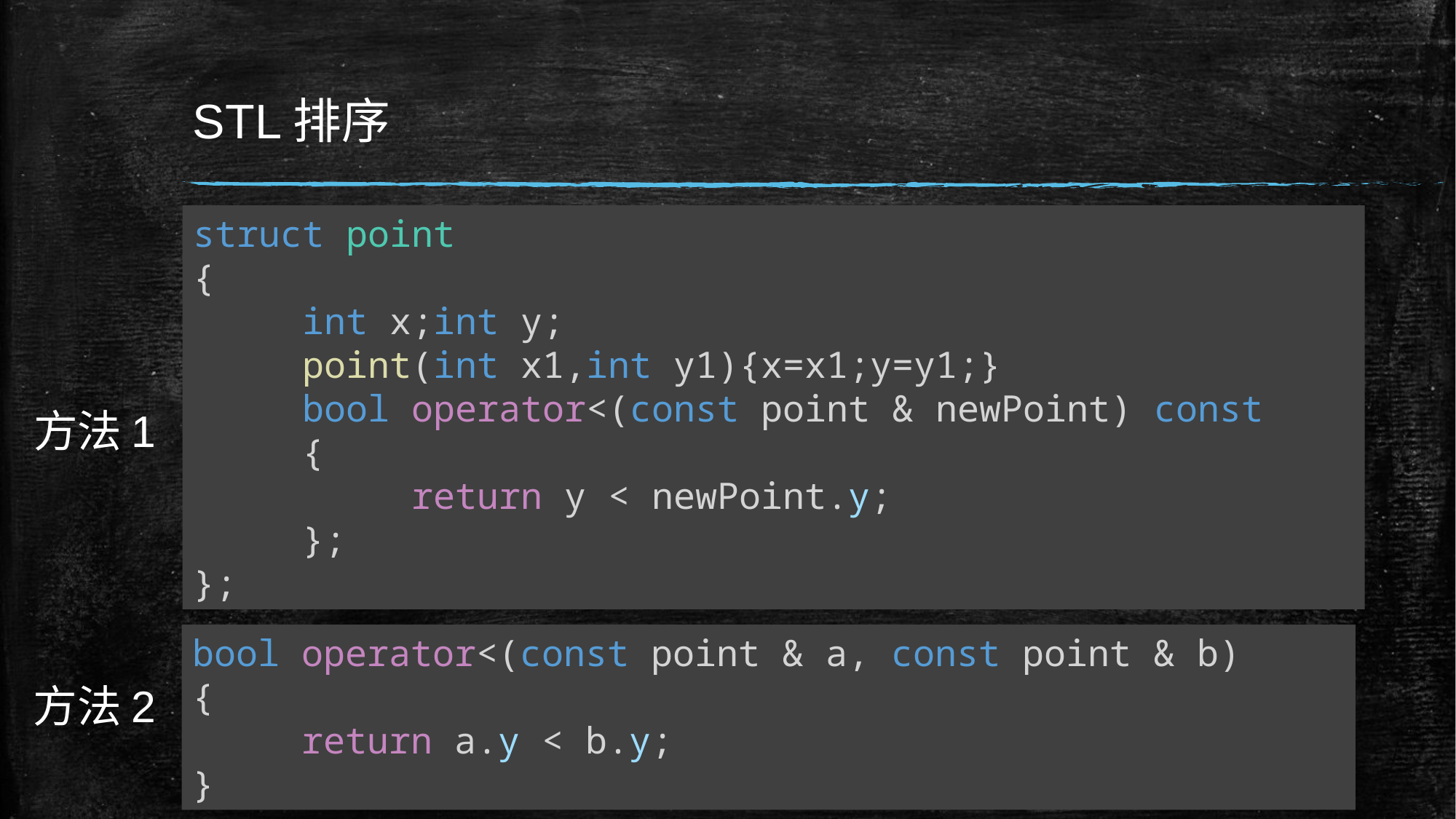

# STL排序
struct point
{
	int x;int y;
	point(int x1,int y1){x=x1;y=y1;}
	bool operator<(const point & newPoint) const
	{
		return y < newPoint.y;
	};
};
方法1
bool operator<(const point & a, const point & b)
{
	return a.y < b.y;
}
方法2